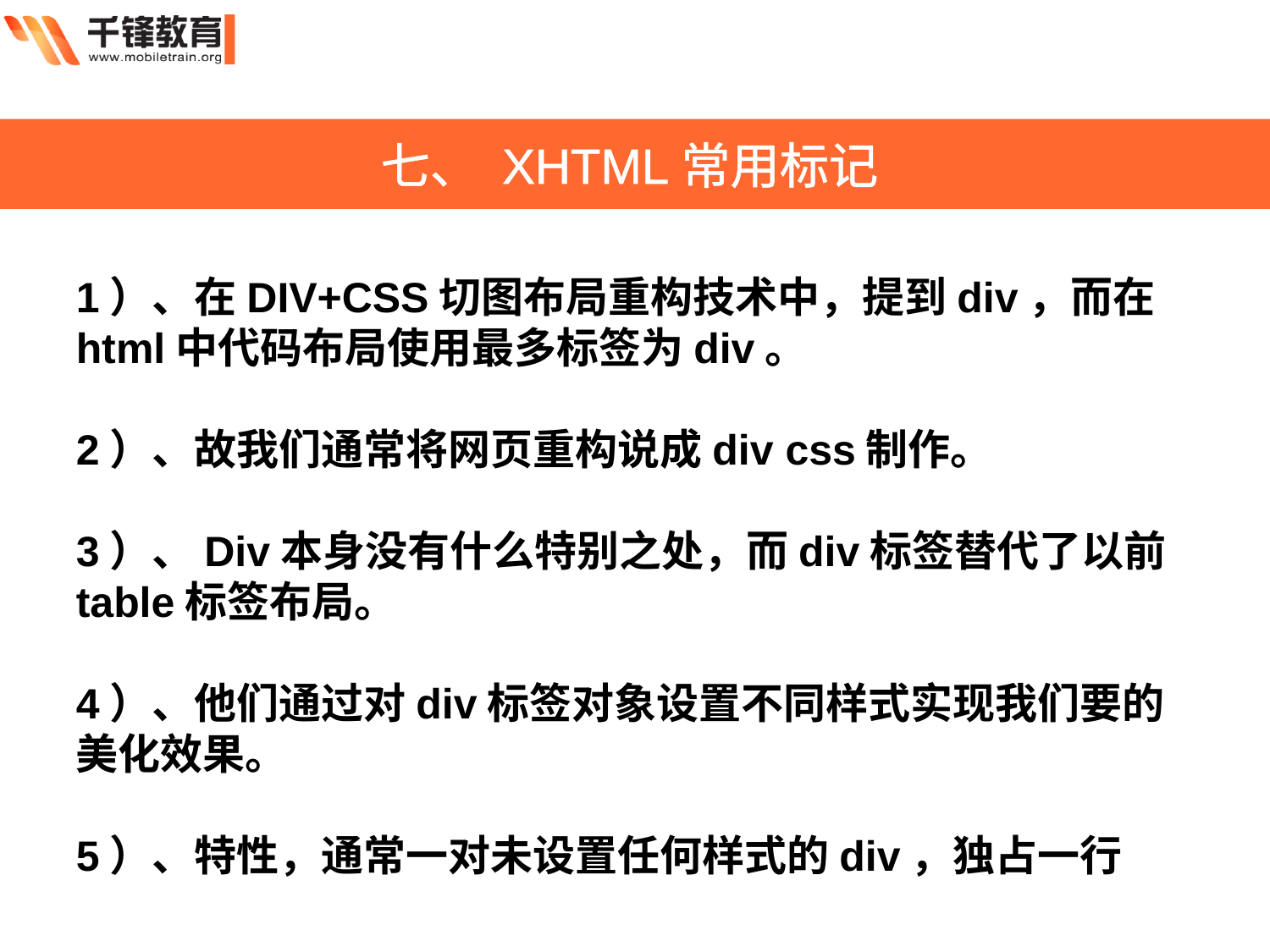

七、 XHTML常用标记
1）、在DIV+CSS切图布局重构技术中，提到div，而在html中代码布局使用最多标签为div。
2）、故我们通常将网页重构说成div css制作。
3）、Div本身没有什么特别之处，而div标签替代了以前table标签布局。
4）、他们通过对div标签对象设置不同样式实现我们要的美化效果。
5）、特性，通常一对未设置任何样式的div，独占一行